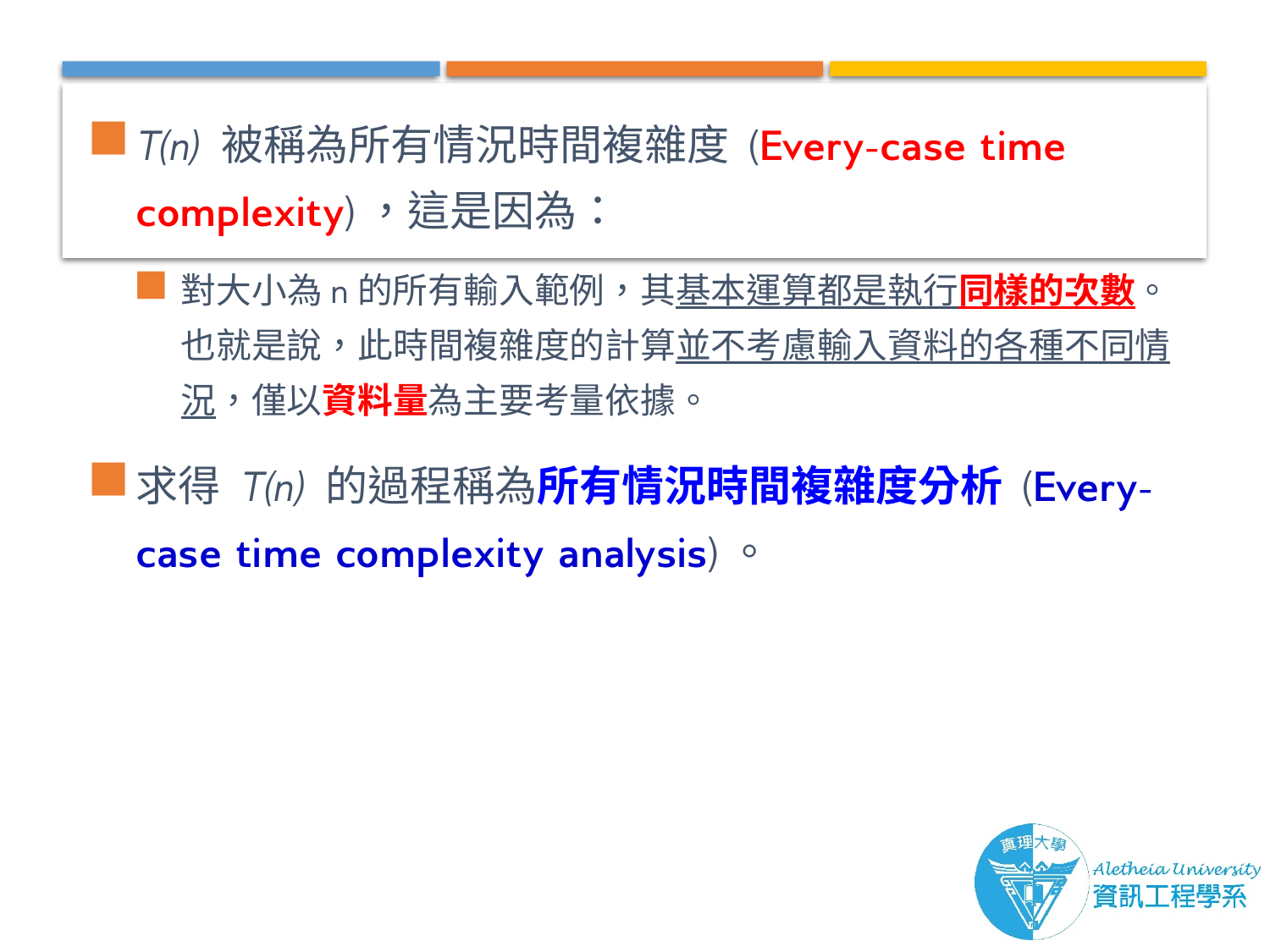

T(n) 被稱為所有情況時間複雜度 (Every-case time complexity)，這是因為：
對大小為n的所有輸入範例，其基本運算都是執行同樣的次數。也就是說，此時間複雜度的計算並不考慮輸入資料的各種不同情況，僅以資料量為主要考量依據。
求得 T(n) 的過程稱為所有情況時間複雜度分析 (Every-case time complexity analysis)。